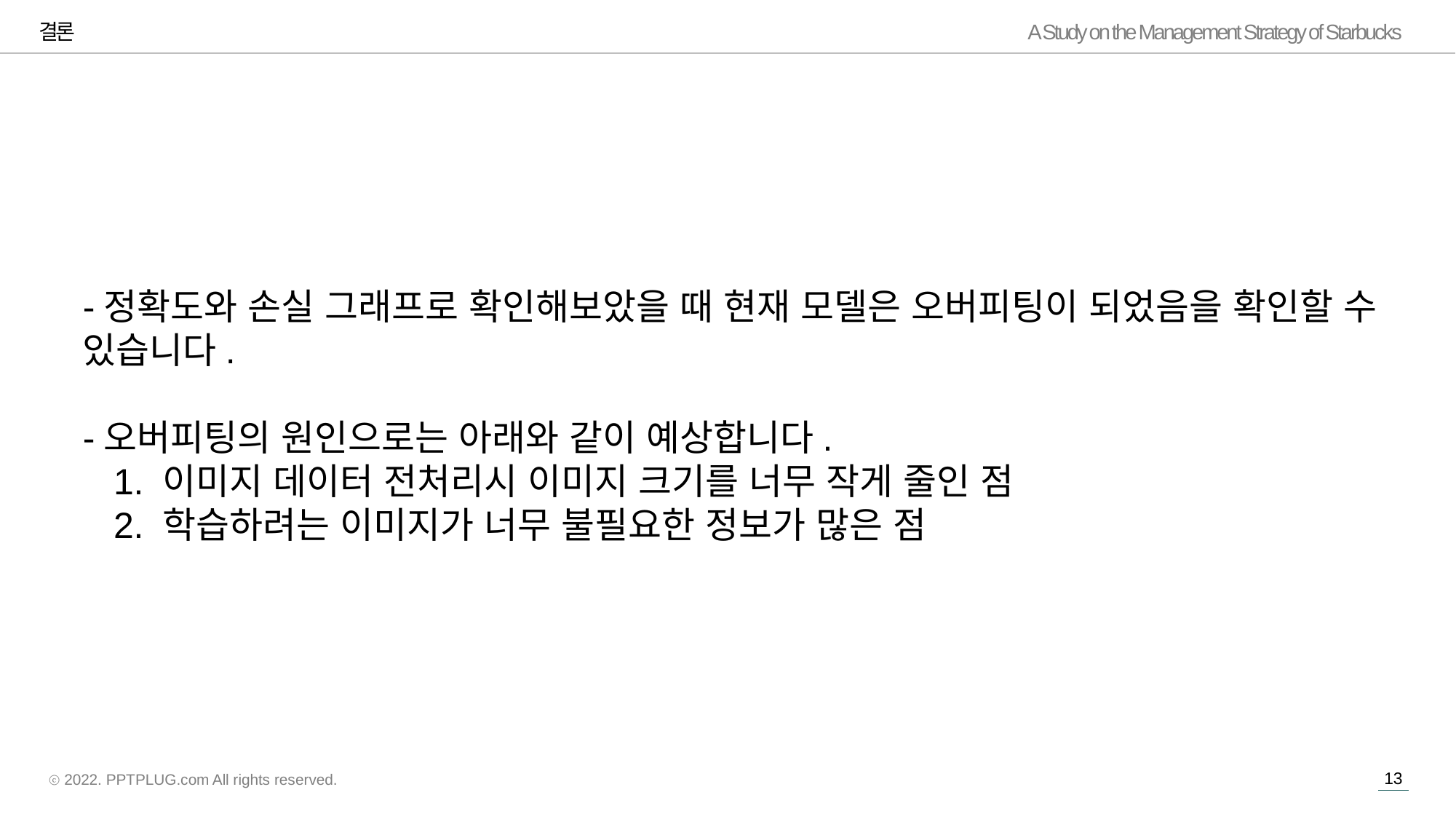

결론
-정확도와 손실 그래프로 확인해보았을 때 현재 모델은 오버피팅이 되었음을 확인할 수 있습니다.

-오버피팅의 원인으로는 아래와 같이 예상합니다.
   1. 이미지 데이터 전처리시 이미지 크기를 너무 작게 줄인 점
   2. 학습하려는 이미지가 너무 불필요한 정보가 많은 점